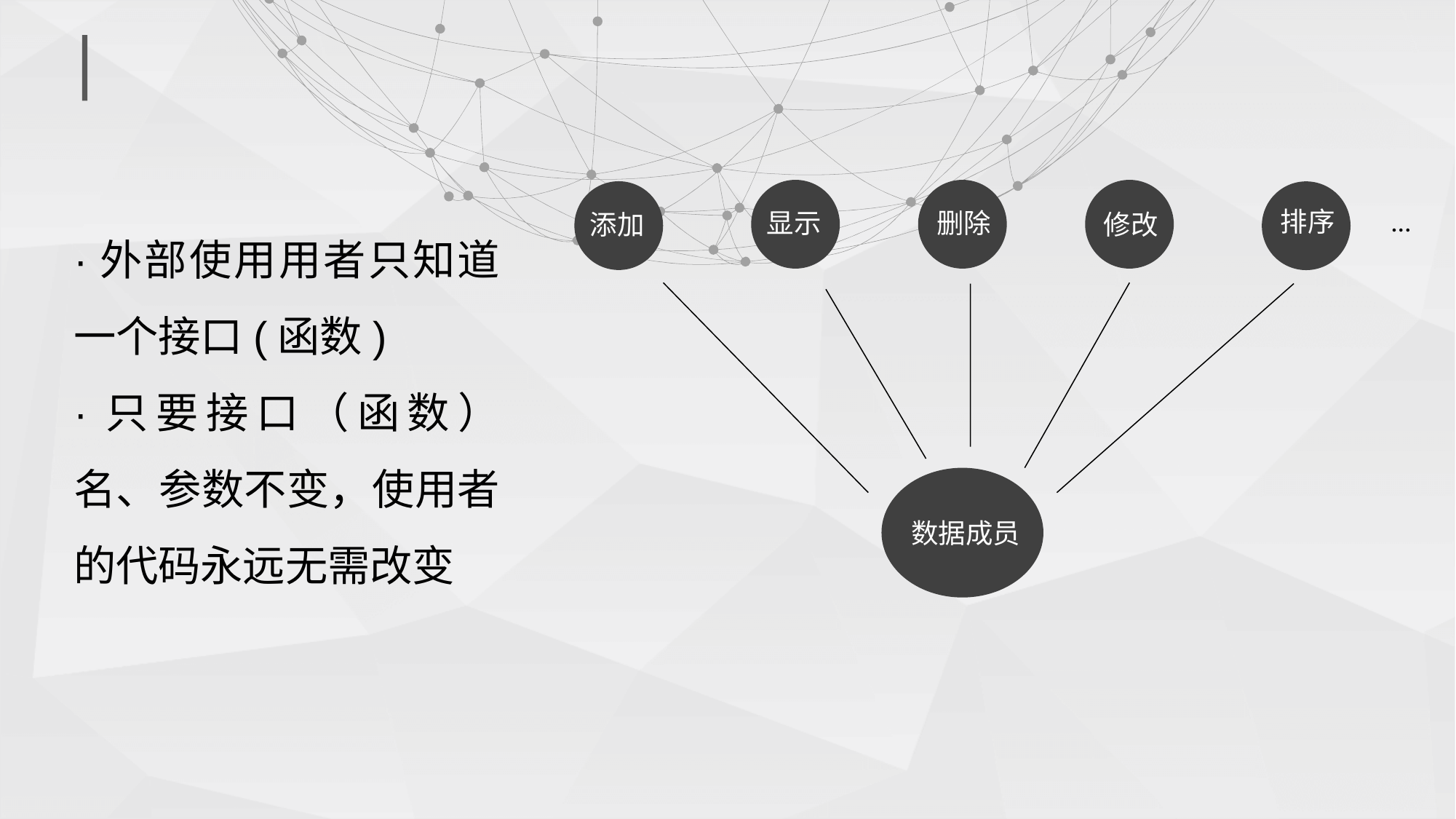

排序
…
显示
删除
·外部使用用者只知道一个接口(函数)
·只要接口（函数）名、参数不变，使用者的代码永远无需改变
添加
修改

数据成员